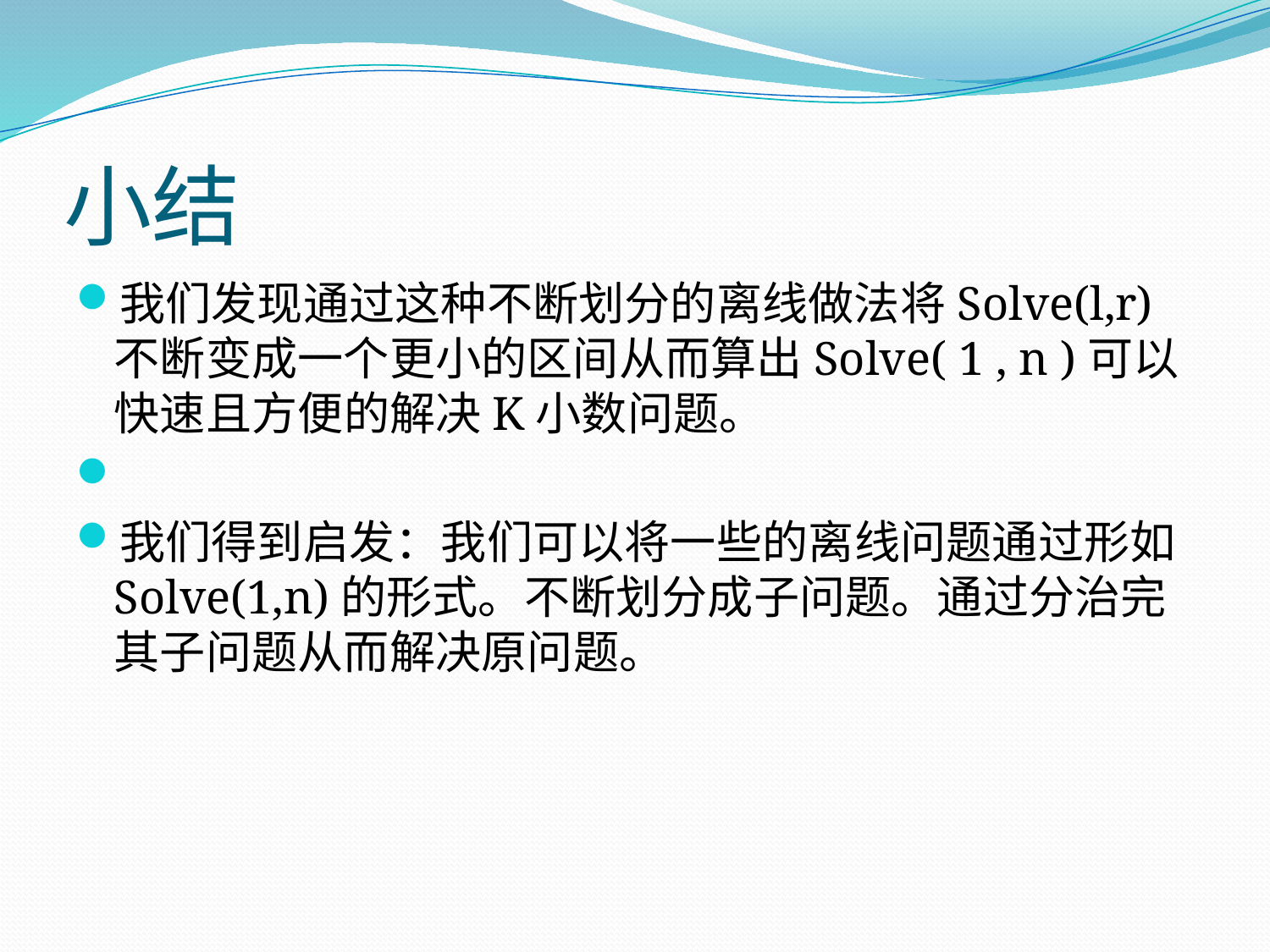

# 小结
我们发现通过这种不断划分的离线做法将Solve(l,r)不断变成一个更小的区间从而算出Solve( 1 , n )可以快速且方便的解决K小数问题。

我们得到启发：我们可以将一些的离线问题通过形如Solve(1,n)的形式。不断划分成子问题。通过分治完其子问题从而解决原问题。